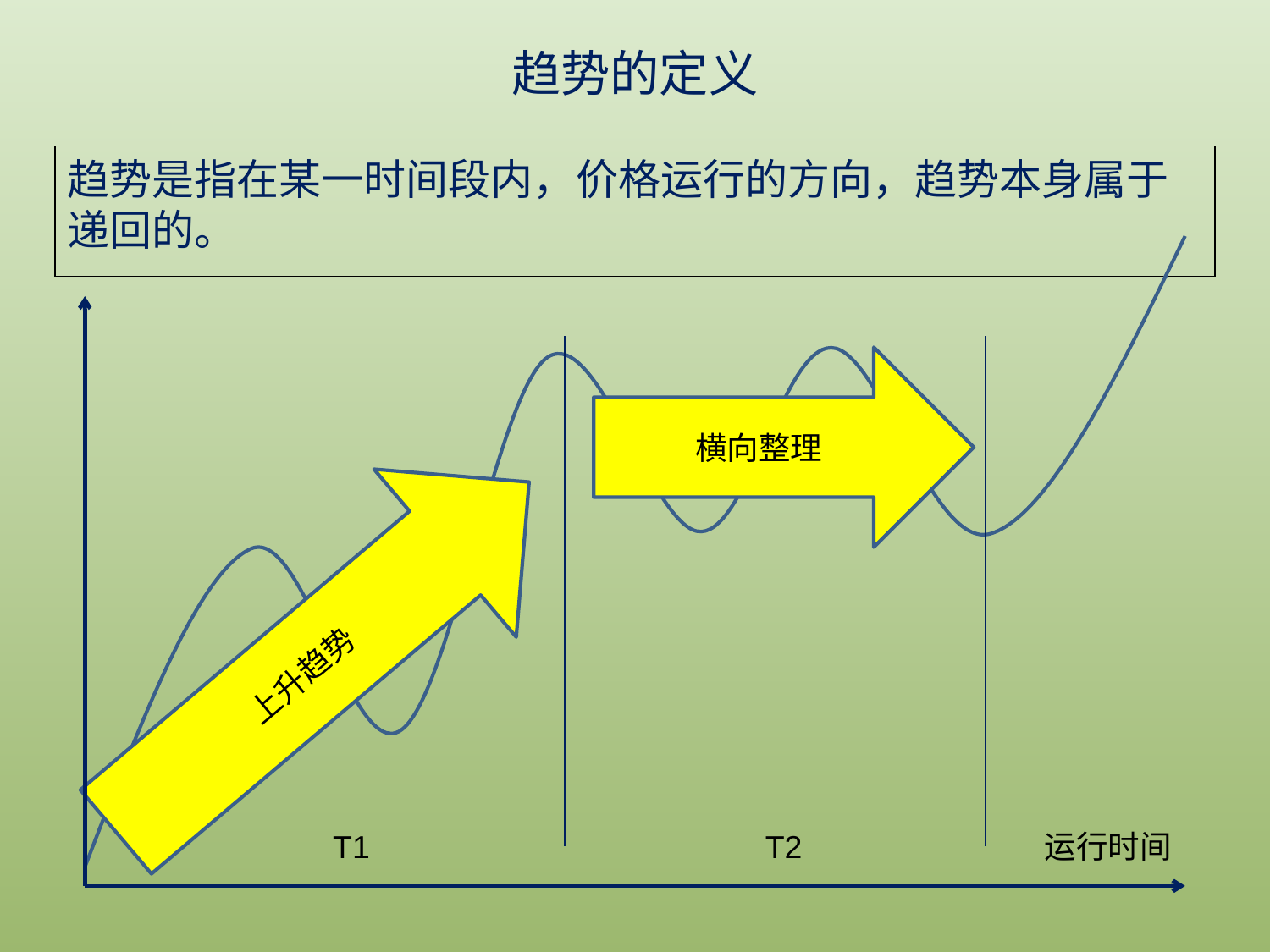

# 趋势的定义
趋势是指在某一时间段内，价格运行的方向，趋势本身属于递回的。

横向整理
上升趋势
T1
T2
运行时间